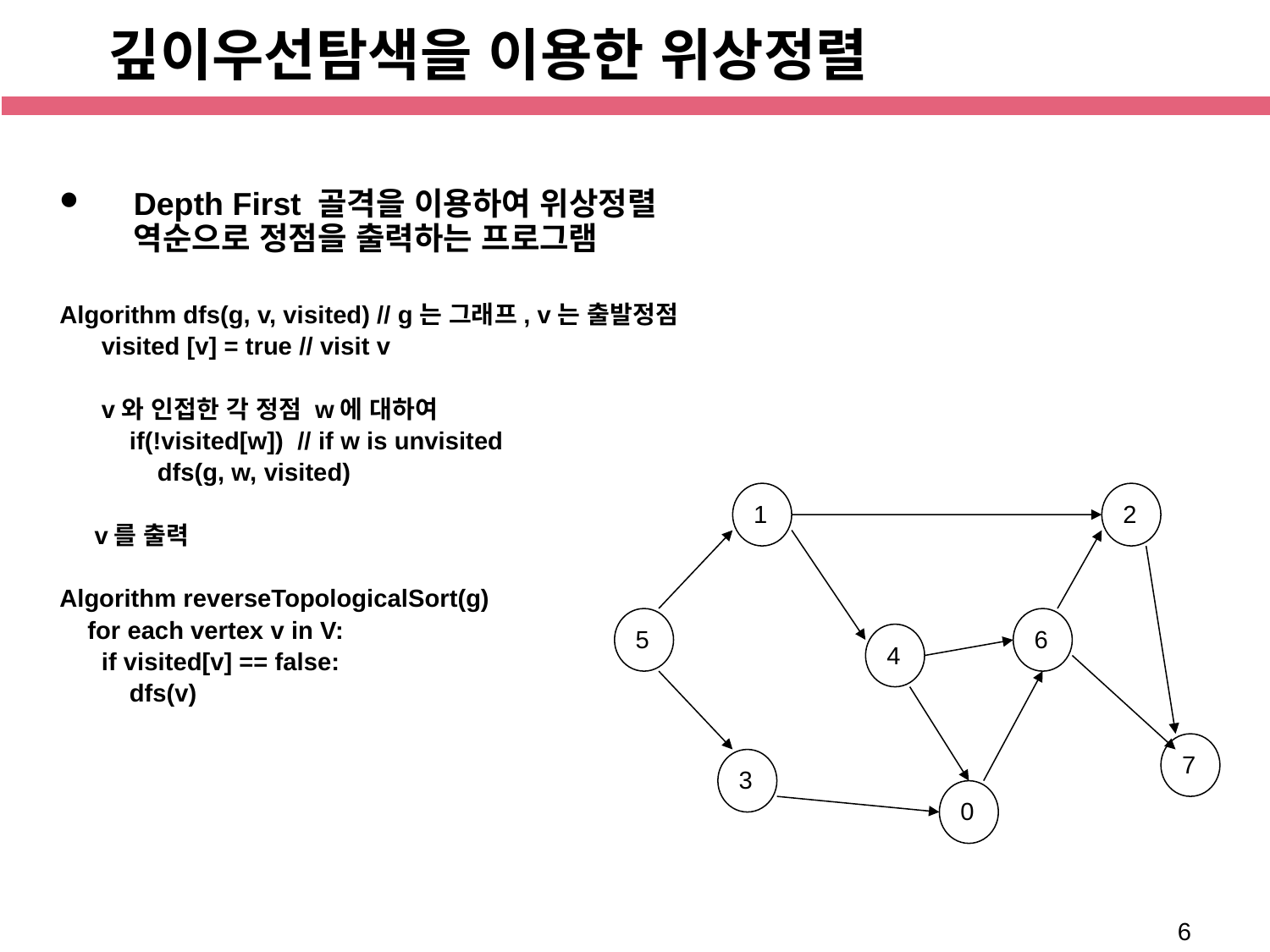

# 깊이우선탐색을 이용한 위상정렬
Depth First 골격을 이용하여 위상정렬 역순으로 정점을 출력하는 프로그램

Algorithm dfs(g, v, visited) // g는 그래프, v는 출발정점
      visited [v] = true // visit v

      v와 인접한 각 정점 w에 대하여
          if(!visited[w])  // if w is unvisited
              dfs(g, w, visited)

     v를 출력

Algorithm reverseTopologicalSort(g)
    for each vertex v in V:
      if visited[v] == false:
          dfs(v)

1
2

5
6
4

7
3
0

태스크들과 이들의 종속관계를 나타내는 DAG G